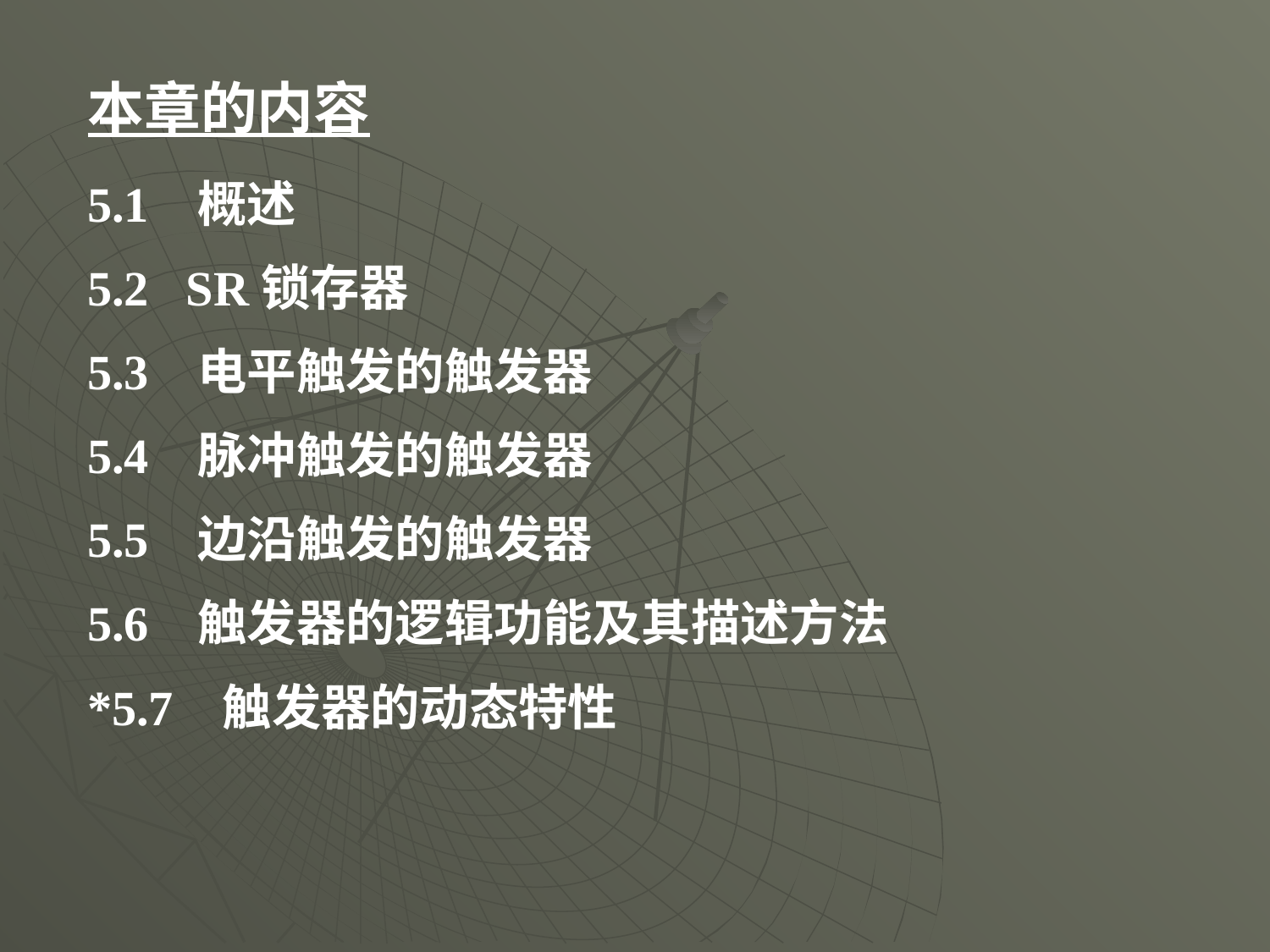

# 本章的内容
5.1   概述
5.2   SR锁存器
5.3   电平触发的触发器
5.4   脉冲触发的触发器
5.5   边沿触发的触发器
5.6   触发器的逻辑功能及其描述方法
*5.7   触发器的动态特性